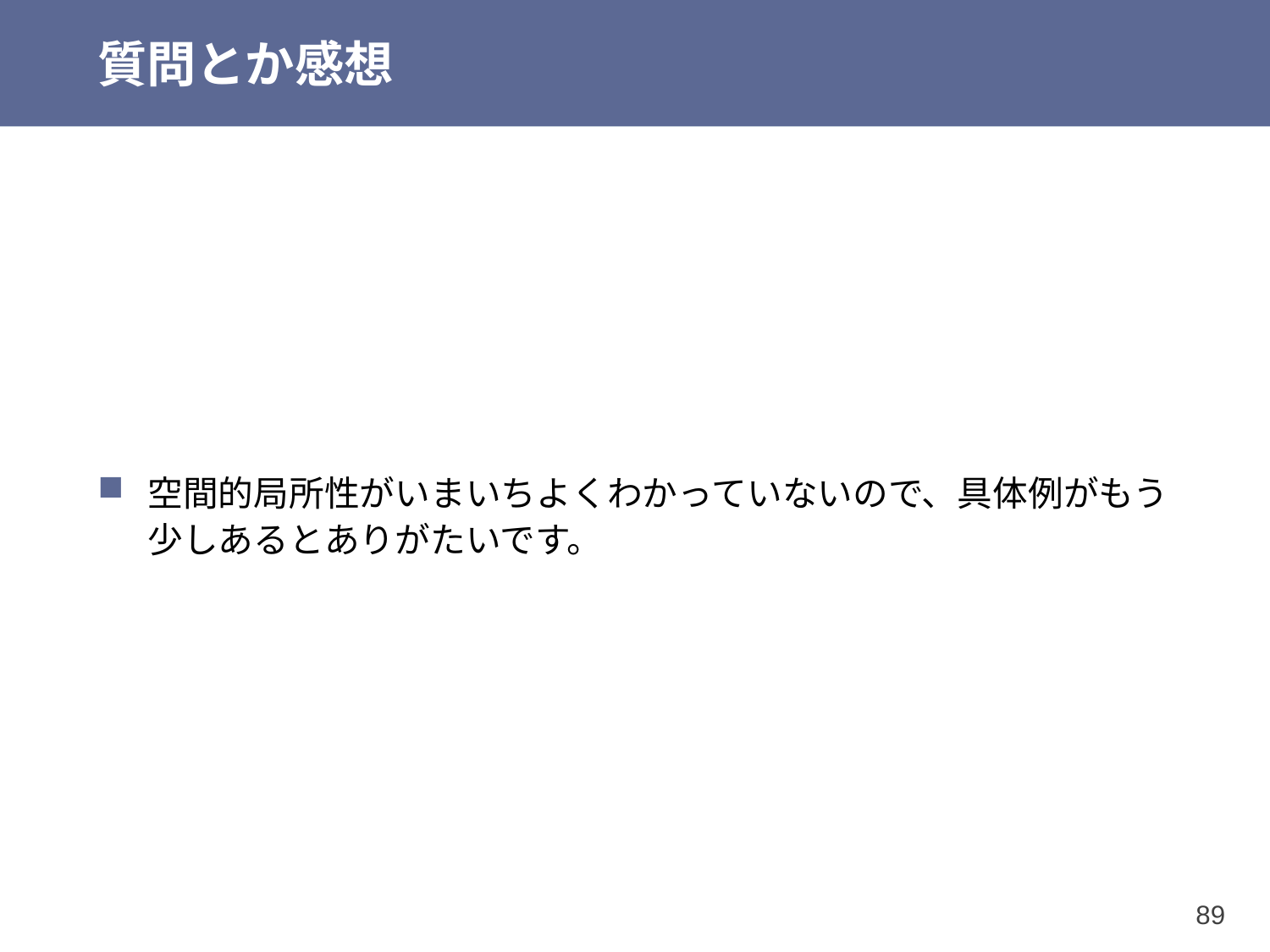

# 質問とか感想
空間的局所性がいまいちよくわかっていないので、具体例がもう少しあるとありがたいです。